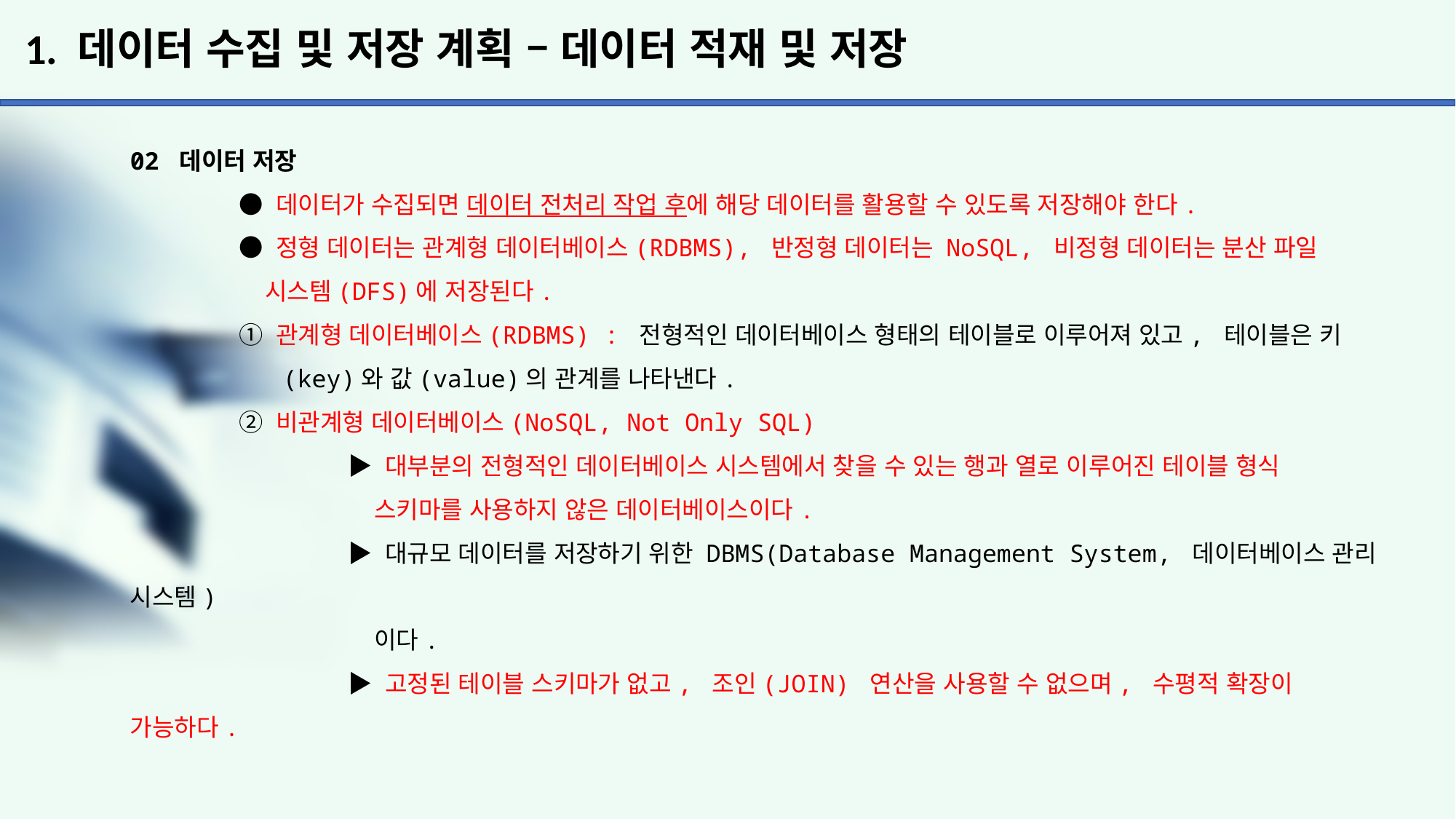

# 1. 데이터 수집 및 저장 계획 – 데이터 적재 및 저장
02 데이터 저장
	● 데이터가 수집되면 데이터 전처리 작업 후에 해당 데이터를 활용할 수 있도록 저장해야 한다.
	● 정형 데이터는 관계형 데이터베이스(RDBMS), 반정형 데이터는 NoSQL, 비정형 데이터는 분산 파일
	   시스템(DFS)에 저장된다.
	① 관계형 데이터베이스(RDBMS) : 전형적인 데이터베이스 형태의 테이블로 이루어져 있고, 테이블은 키
	   (key)와 값(value)의 관계를 나타낸다.
	② 비관계형 데이터베이스(NoSQL, Not Only SQL)
		▶ 대부분의 전형적인 데이터베이스 시스템에서 찾을 수 있는 행과 열로 이루어진 테이블 형식
		   스키마를 사용하지 않은 데이터베이스이다.
		▶ 대규모 데이터를 저장하기 위한 DBMS(Database Management System, 데이터베이스 관리 시스템)
		   이다.
		▶ 고정된 테이블 스키마가 없고, 조인(JOIN) 연산을 사용할 수 없으며, 수평적 확장이 가능하다.